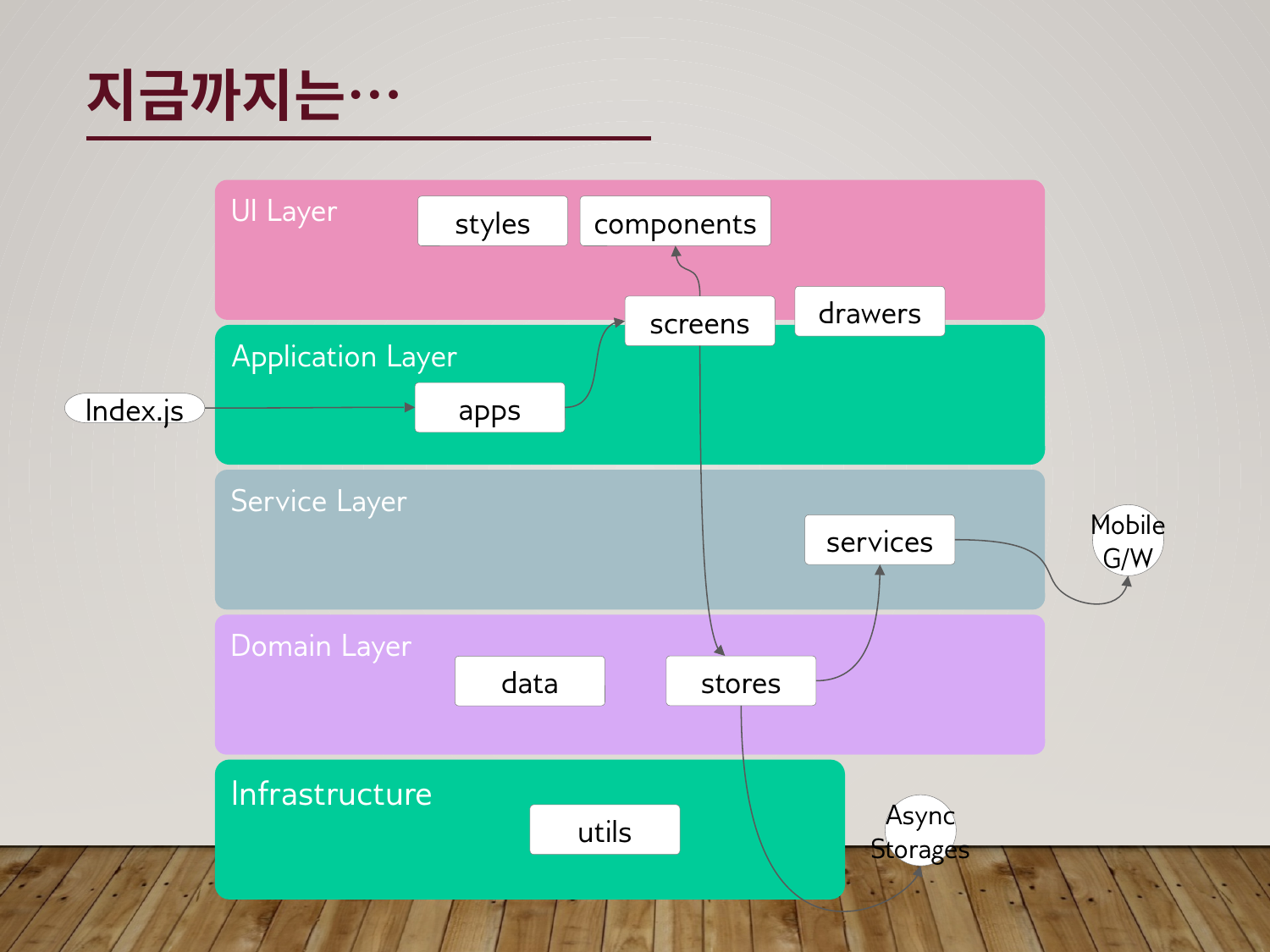

# 지금까지는…

UI Layer
styles
components
drawers
screens
Application Layer
apps
Index.js
Service Layer
Mobile
G/W
services
Domain Layer

stores
data
Infrastructure
Async
Storages
utils